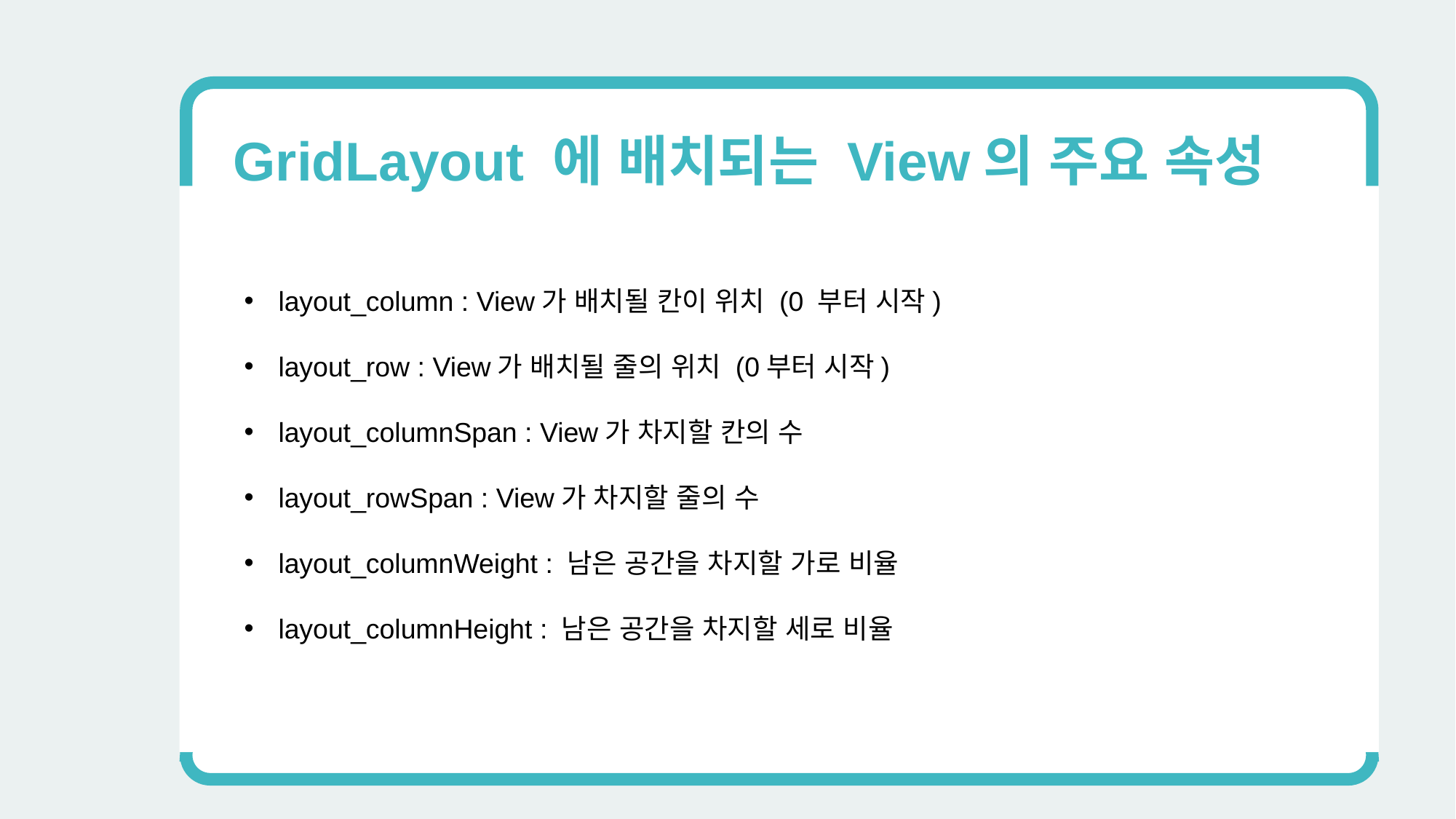

GridLayout 에 배치되는 View의 주요 속성

layout_column : View가 배치될 칸이 위치 (0 부터 시작)
layout_row : View가 배치될 줄의 위치 (0부터 시작)
layout_columnSpan : View가 차지할 칸의 수
layout_rowSpan : View가 차지할 줄의 수
layout_columnWeight : 남은 공간을 차지할 가로 비율
layout_columnHeight : 남은 공간을 차지할 세로 비율